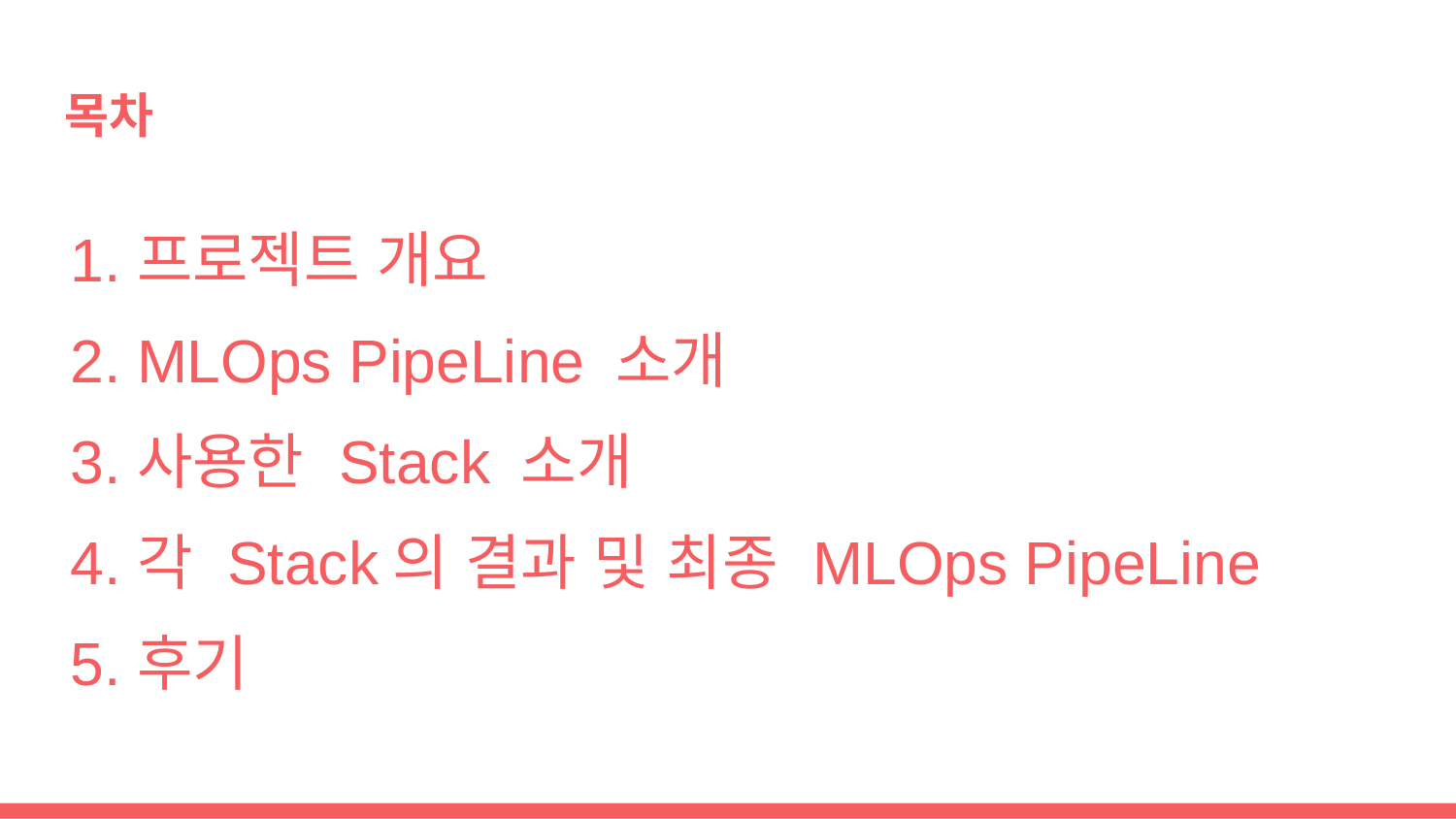

# 목차
프로젝트 개요
MLOps PipeLine 소개
사용한 Stack 소개
각 Stack의 결과 및 최종 MLOps PipeLine
후기